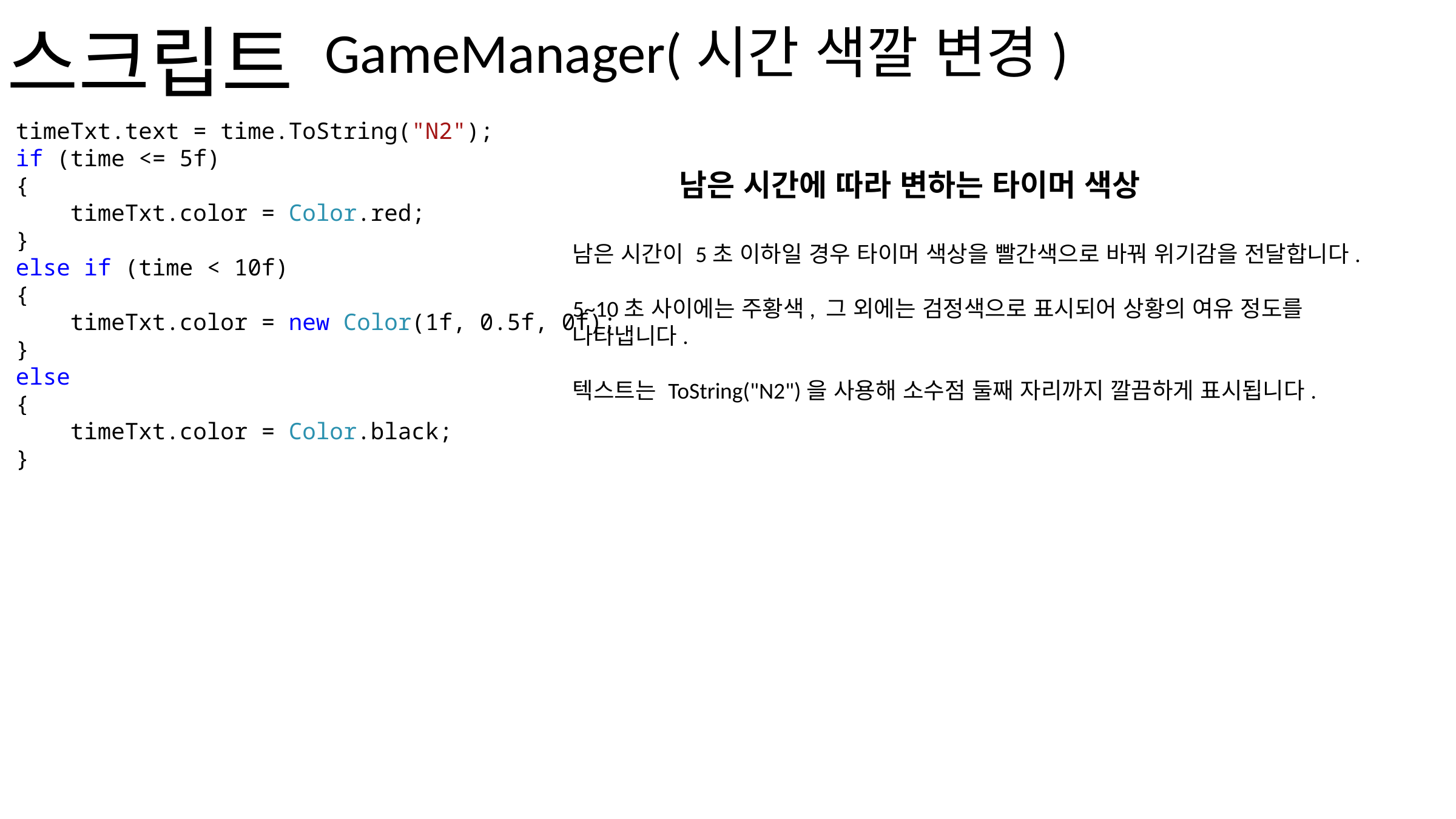

스크립트
GameManager(시간 색깔 변경)

timeTxt.text = time.ToString("N2");
if (time <= 5f)
{
    timeTxt.color = Color.red;
}
else if (time < 10f)
{
    timeTxt.color = new Color(1f, 0.5f, 0f);
}
else
{
    timeTxt.color = Color.black;
}
남은 시간에 따라 변하는 타이머 색상
남은 시간이 5초 이하일 경우 타이머 색상을 빨간색으로 바꿔 위기감을 전달합니다.

5~10초 사이에는 주황색, 그 외에는 검정색으로 표시되어 상황의 여유 정도를 나타냅니다.

텍스트는 ToString("N2")을 사용해 소수점 둘째 자리까지 깔끔하게 표시됩니다.